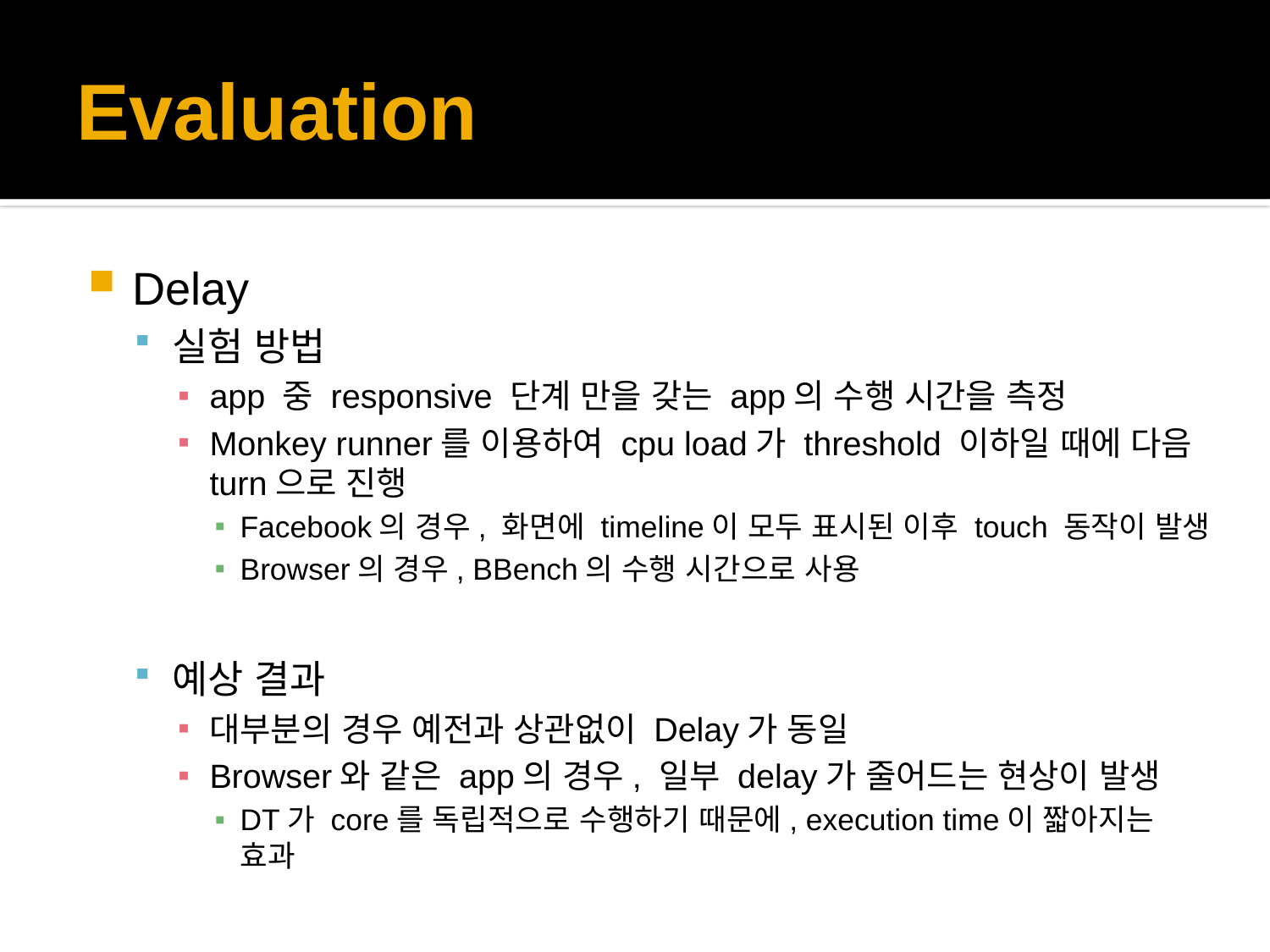

# Evaluation
Delay
실험 방법
app 중 responsive 단계 만을 갖는 app의 수행 시간을 측정
Monkey runner를 이용하여 cpu load가 threshold 이하일 때에 다음 turn으로 진행
Facebook의 경우, 화면에 timeline이 모두 표시된 이후 touch 동작이 발생
Browser의 경우, BBench의 수행 시간으로 사용

예상 결과
대부분의 경우 예전과 상관없이 Delay가 동일
Browser와 같은 app의 경우, 일부 delay가 줄어드는 현상이 발생
DT가 core를 독립적으로 수행하기 때문에, execution time이 짧아지는 효과